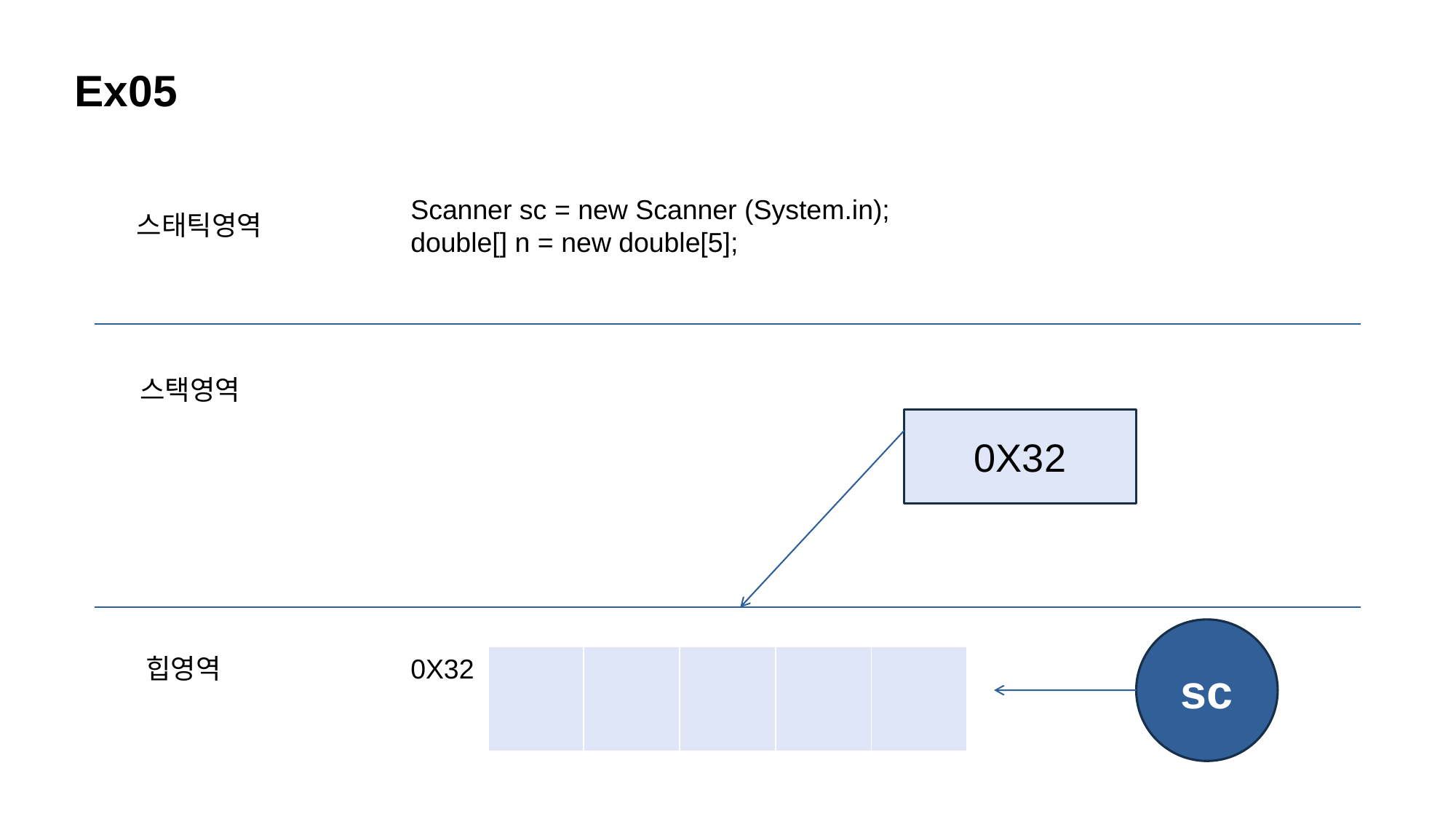

Ex05
Scanner sc = new Scanner (System.in);
double[] n = new double[5];
스태틱영역
스택영역
0X32
sc
힙영역
0X32
|  |  |  |  |  |
| --- | --- | --- | --- | --- |